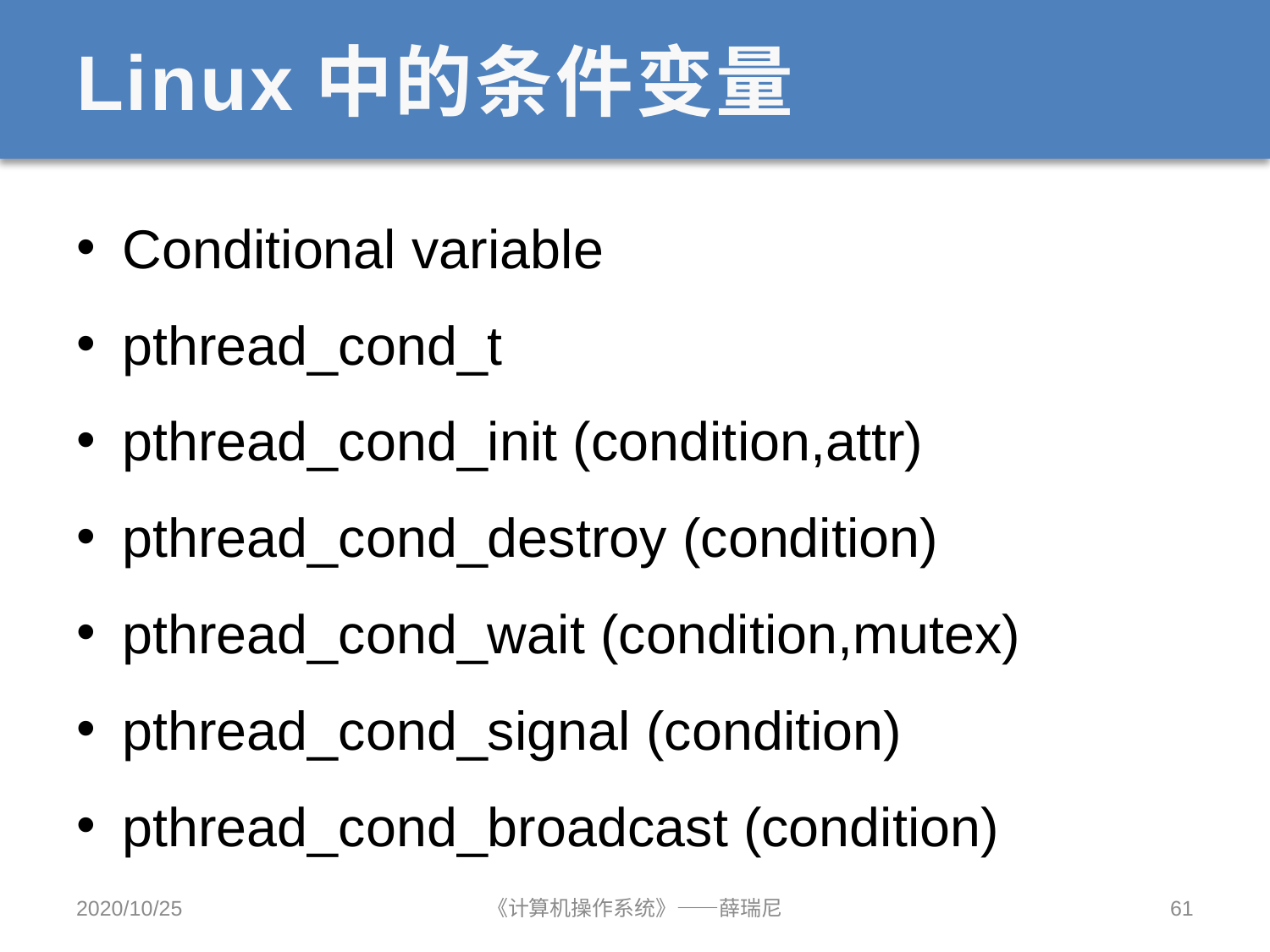

# Linux中的条件变量
Conditional variable
pthread_cond_t
pthread_cond_init (condition,attr)
pthread_cond_destroy (condition)
pthread_cond_wait (condition,mutex)
pthread_cond_signal (condition)
pthread_cond_broadcast (condition)
2020/10/25
《计算机操作系统》——薛瑞尼
61